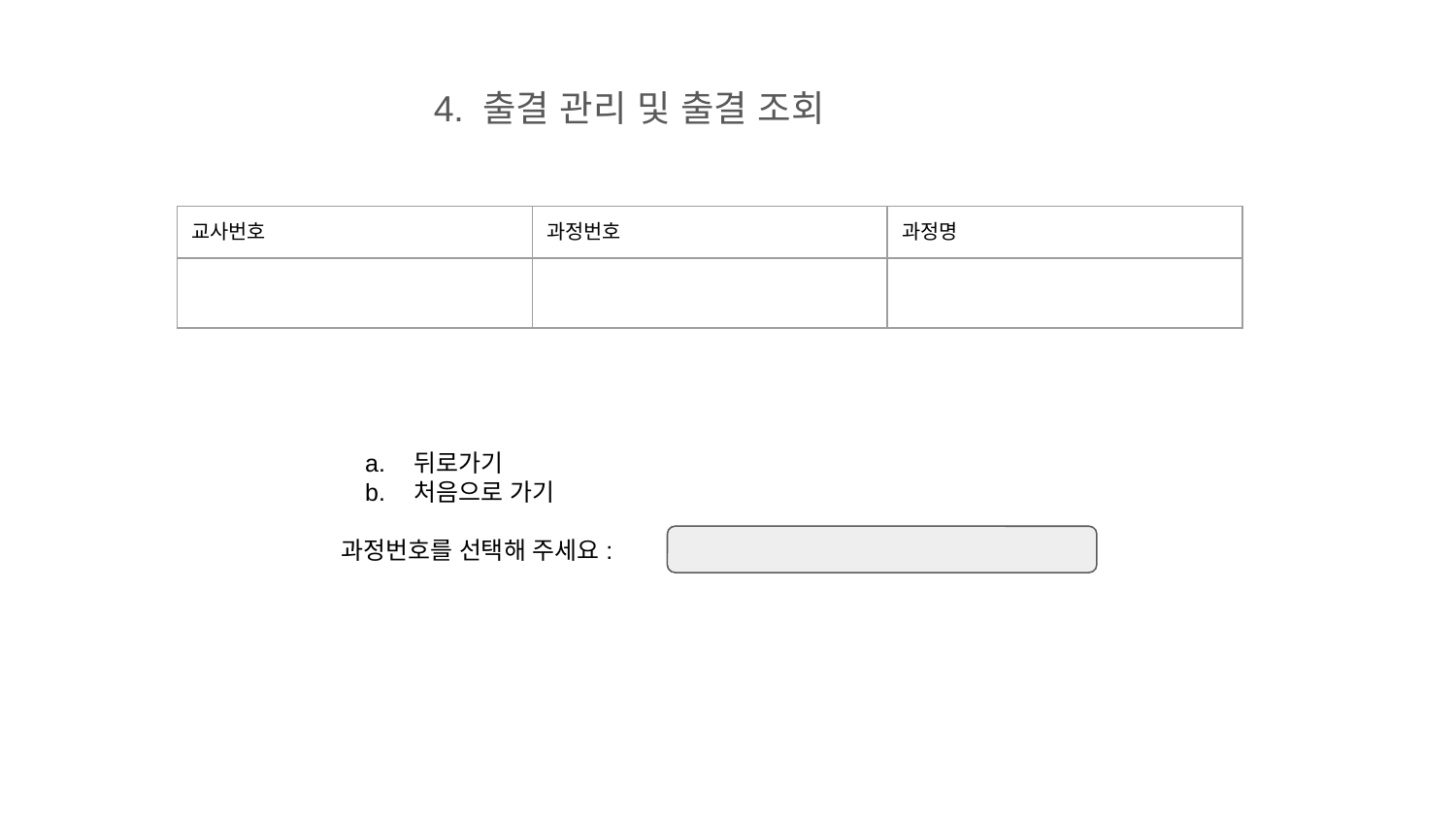

# 4. 출결 관리 및 출결 조회
| 교사번호 | 과정번호 | 과정명 |
| --- | --- | --- |
|  |  |  |
뒤로가기
처음으로 가기

과정번호를 선택해 주세요: